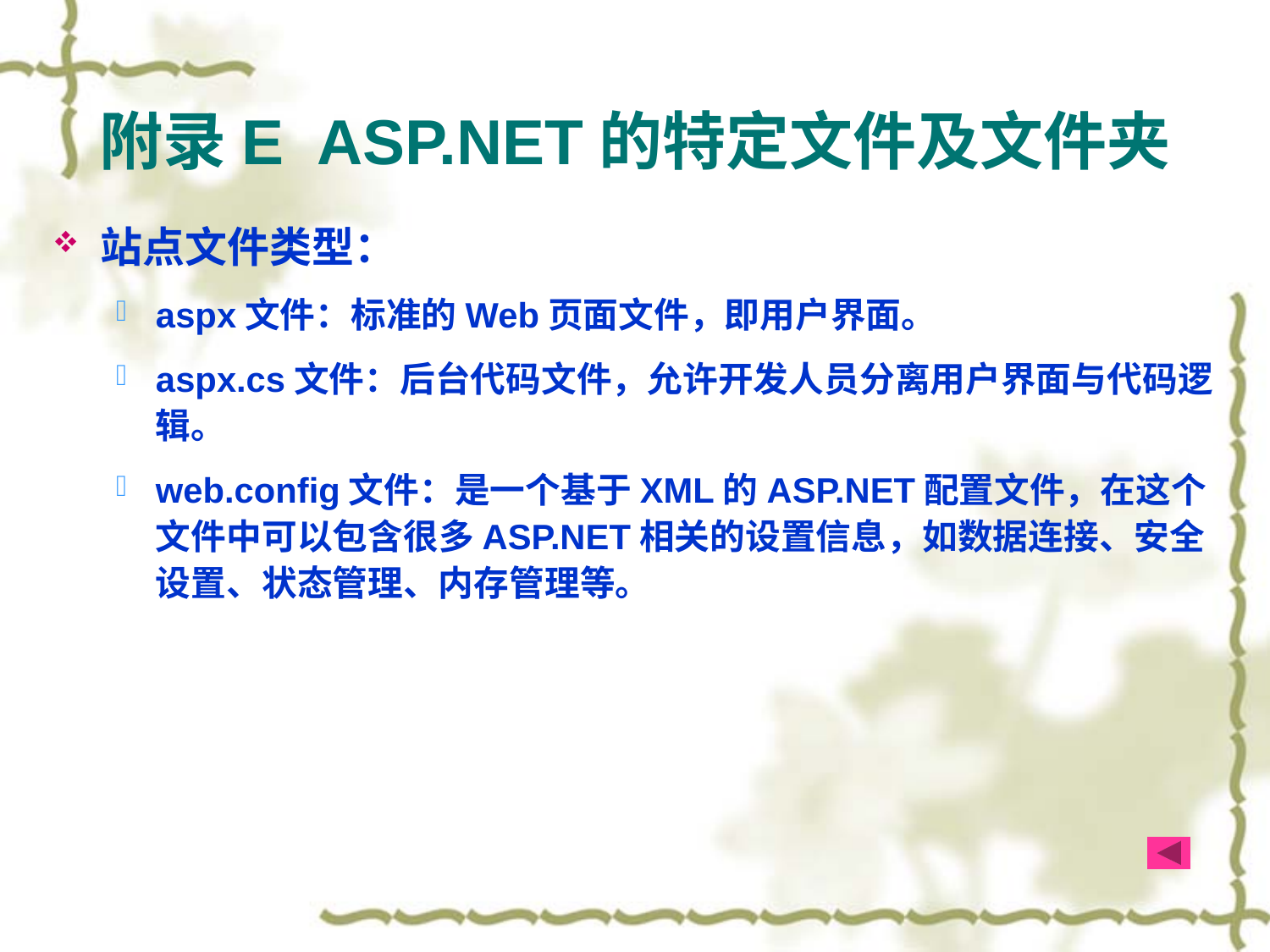

附录E  ASP.NET的特定文件及文件夹
站点文件类型：
aspx文件：标准的Web页面文件，即用户界面。
aspx.cs文件：后台代码文件，允许开发人员分离用户界面与代码逻辑。
web.config文件：是一个基于XML的ASP.NET配置文件，在这个文件中可以包含很多ASP.NET相关的设置信息，如数据连接、安全设置、状态管理、内存管理等。